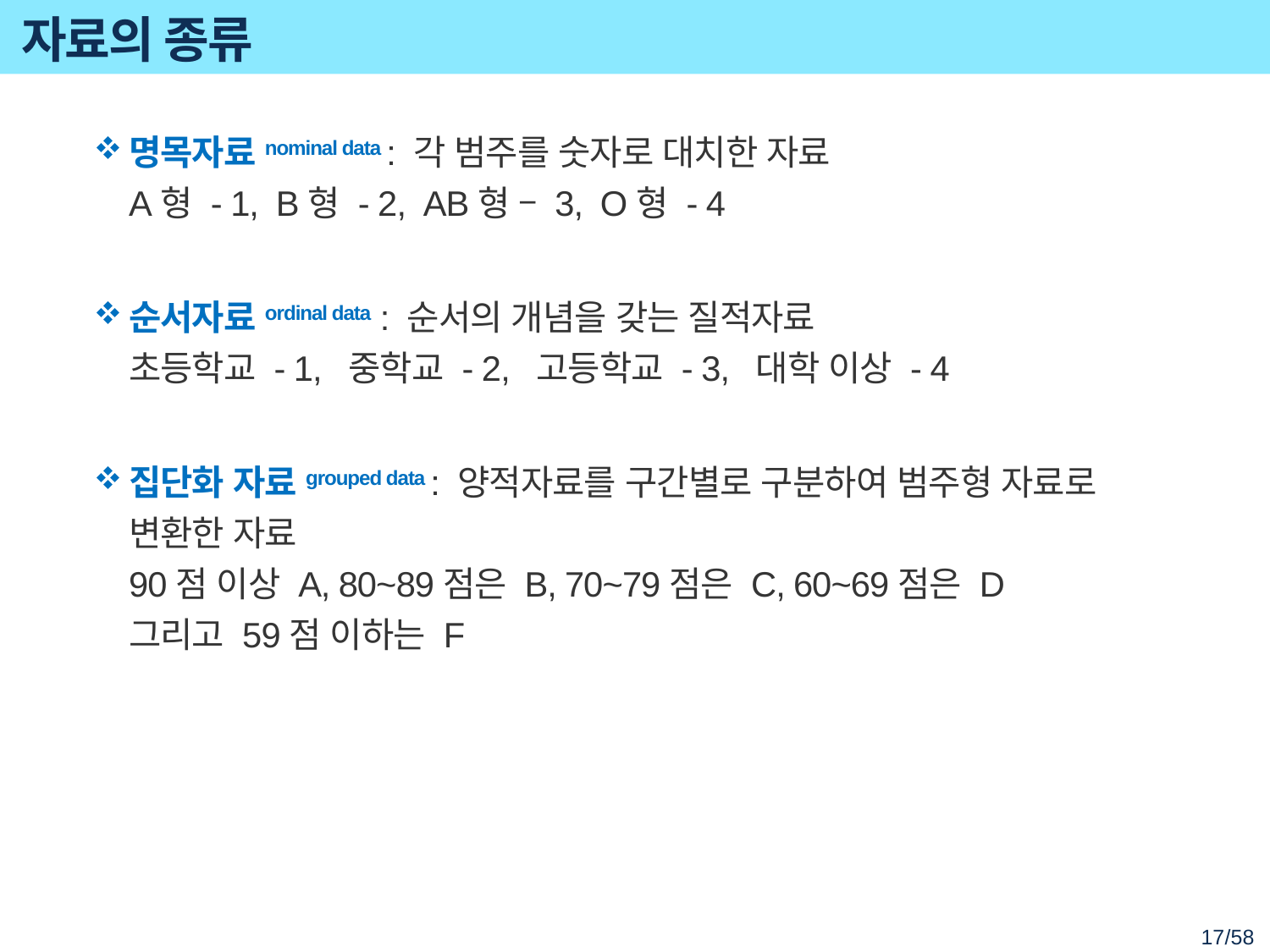

# 자료의 종류
명목자료nominal data : 각 범주를 숫자로 대치한 자료
A형 - 1,  B형 - 2,  AB형 – 3,  O형 - 4
순서자료ordinal data : 순서의 개념을 갖는 질적자료
초등학교 - 1,  중학교 - 2,  고등학교 - 3,  대학 이상 - 4
집단화 자료grouped data : 양적자료를 구간별로 구분하여 범주형 자료로 변환한 자료
90점 이상 A, 80~89점은 B, 70~79점은 C, 60~69점은 D
그리고 59점 이하는 F